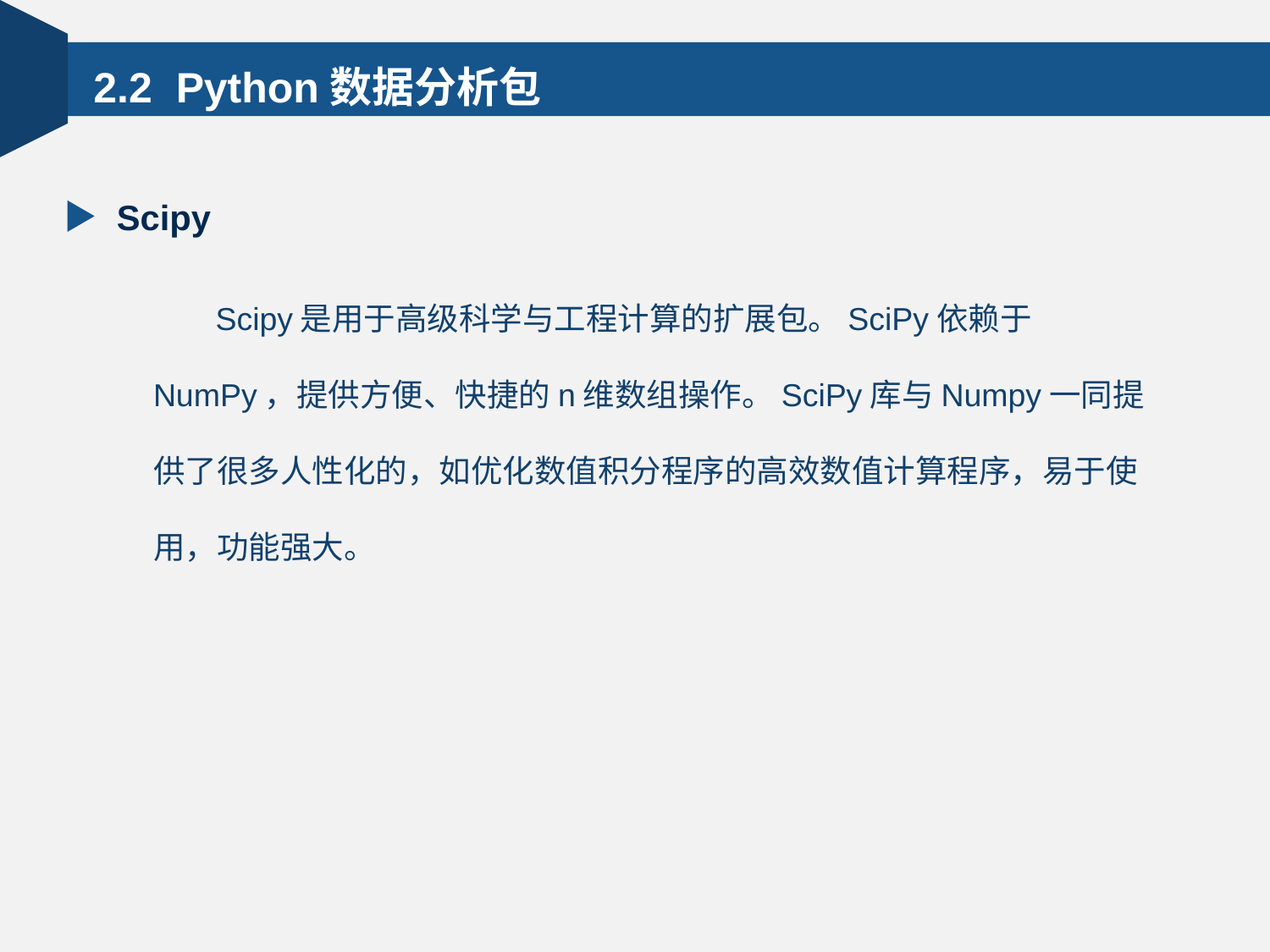

2.2  Python数据分析包

Scipy

       Scipy是用于高级科学与工程计算的扩展包。SciPy依赖于NumPy，提供方便、快捷的n维数组操作。SciPy库与Numpy一同提供了很多人性化的，如优化数值积分程序的高效数值计算程序，易于使用，功能强大。